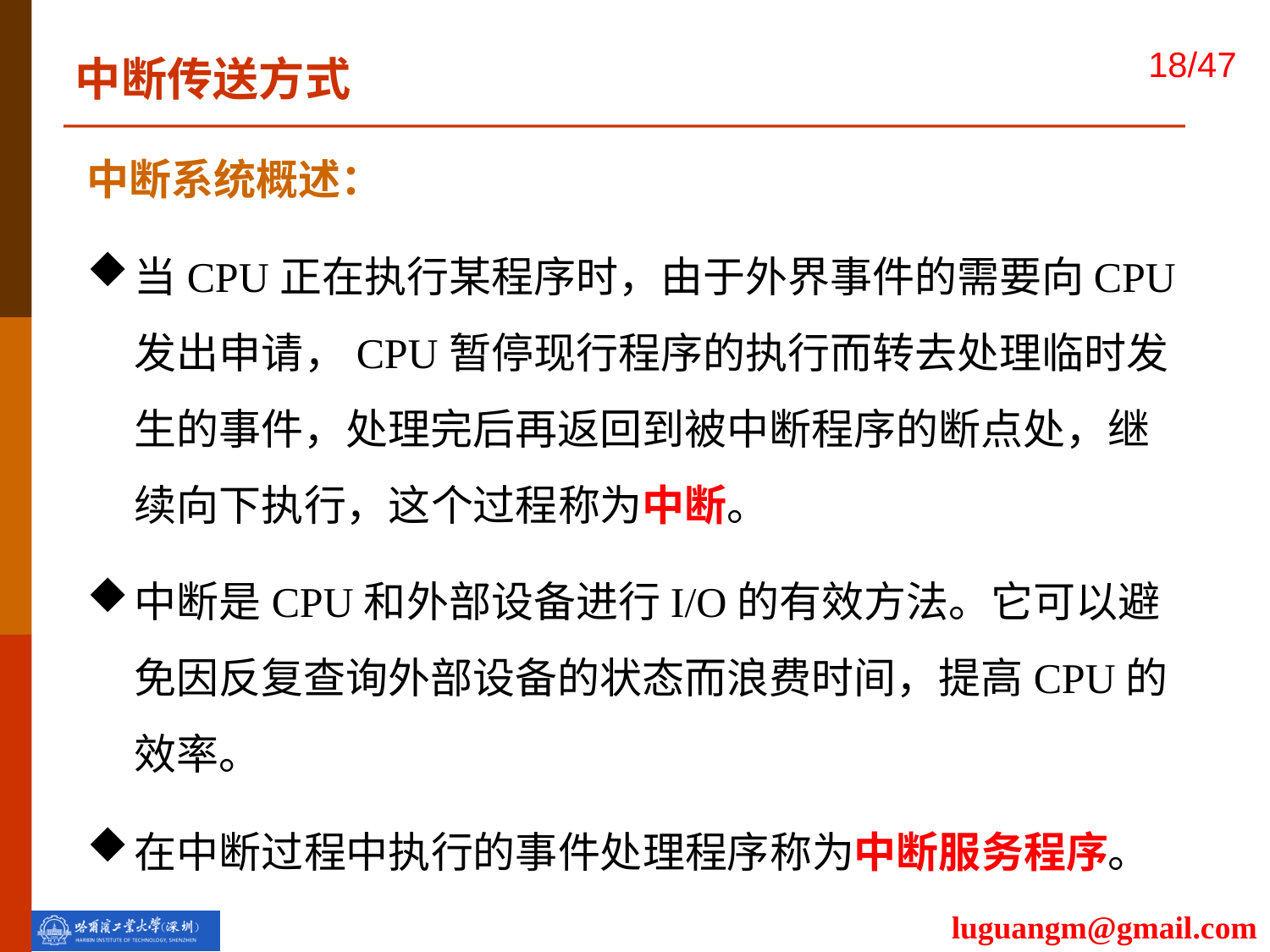

中断传送方式
中断系统概述：
当CPU正在执行某程序时，由于外界事件的需要向CPU发出申请，CPU暂停现行程序的执行而转去处理临时发生的事件，处理完后再返回到被中断程序的断点处，继续向下执行，这个过程称为中断。
中断是CPU和外部设备进行I/O的有效方法。它可以避免因反复查询外部设备的状态而浪费时间，提高CPU的效率。
在中断过程中执行的事件处理程序称为中断服务程序。